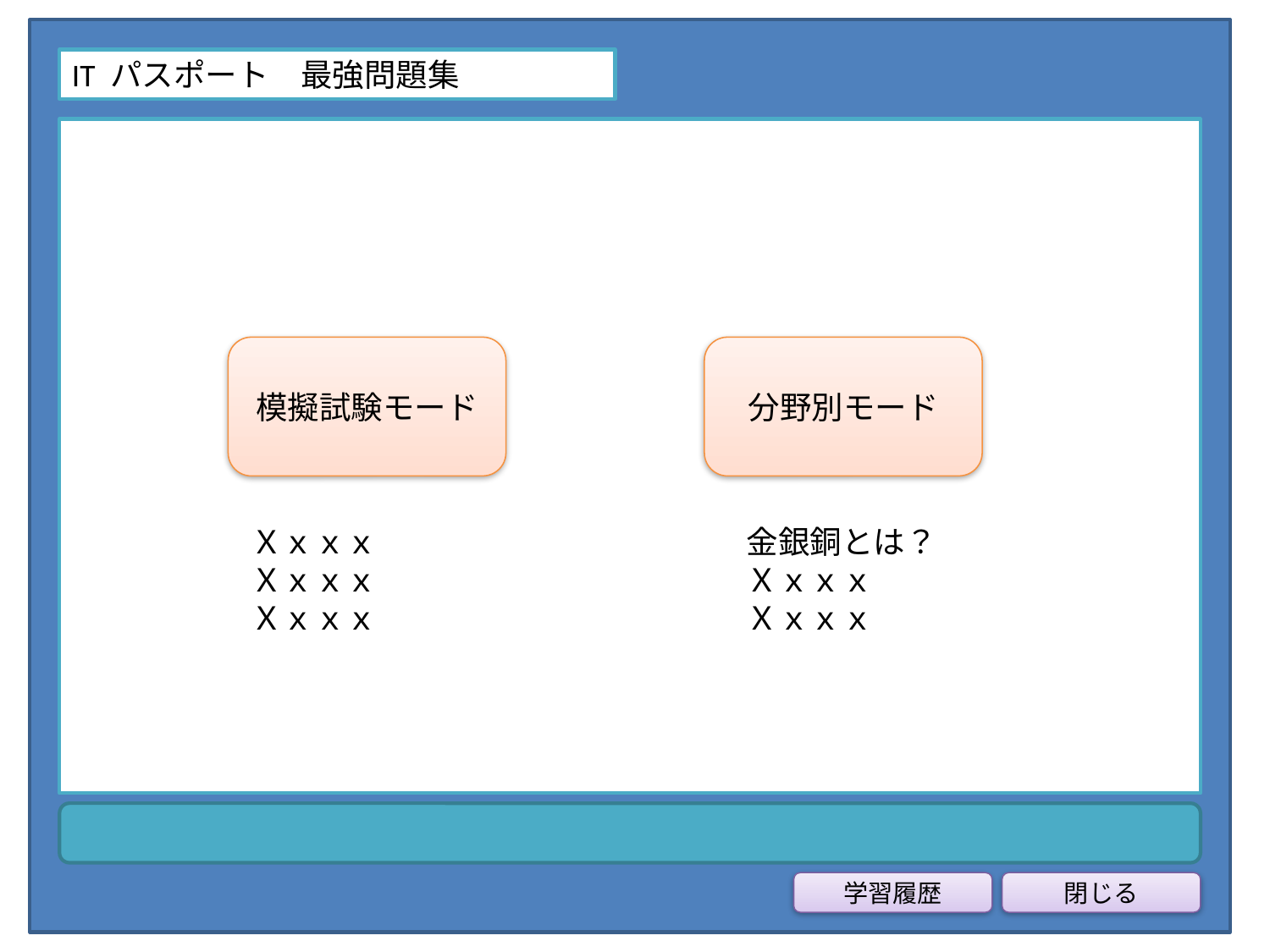

IT パスポート　最強問題集

模擬試験モード
分野別モード
Ｘｘｘｘ
Ｘｘｘｘ
Ｘｘｘｘ
金銀銅とは？
Ｘｘｘｘ
Ｘｘｘｘ

学習履歴
閉じる